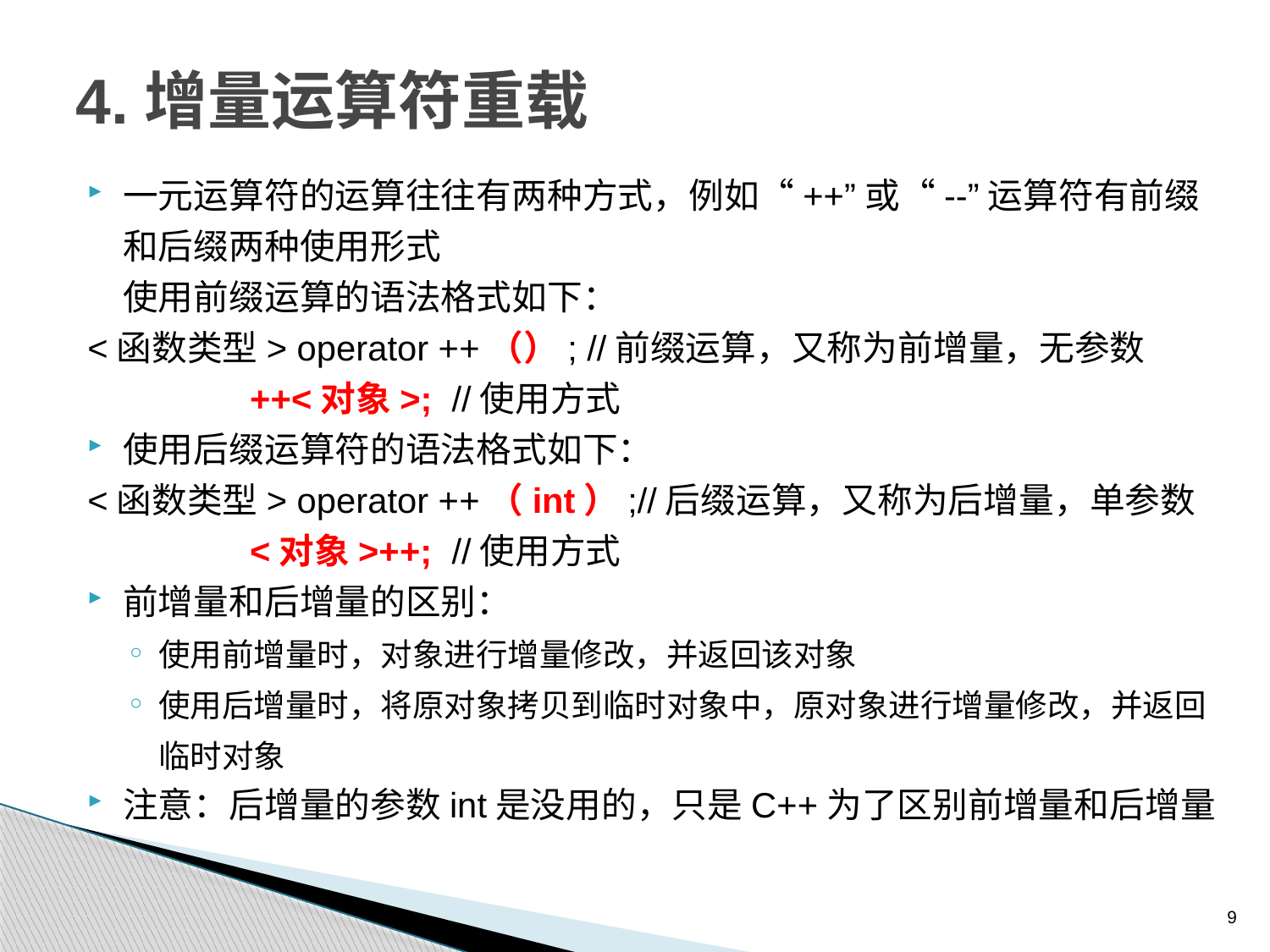

# 4.增量运算符重载
一元运算符的运算往往有两种方式，例如“++”或“--”运算符有前缀和后缀两种使用形式
	使用前缀运算的语法格式如下：
<函数类型> operator ++（）; //前缀运算，又称为前增量，无参数
		++<对象>;  //使用方式
使用后缀运算符的语法格式如下：
<函数类型> operator ++（int）;//后缀运算，又称为后增量，单参数
		<对象>++;  //使用方式
前增量和后增量的区别：
使用前增量时，对象进行增量修改，并返回该对象
使用后增量时，将原对象拷贝到临时对象中，原对象进行增量修改，并返回临时对象
注意：后增量的参数int是没用的，只是C++为了区别前增量和后增量

9